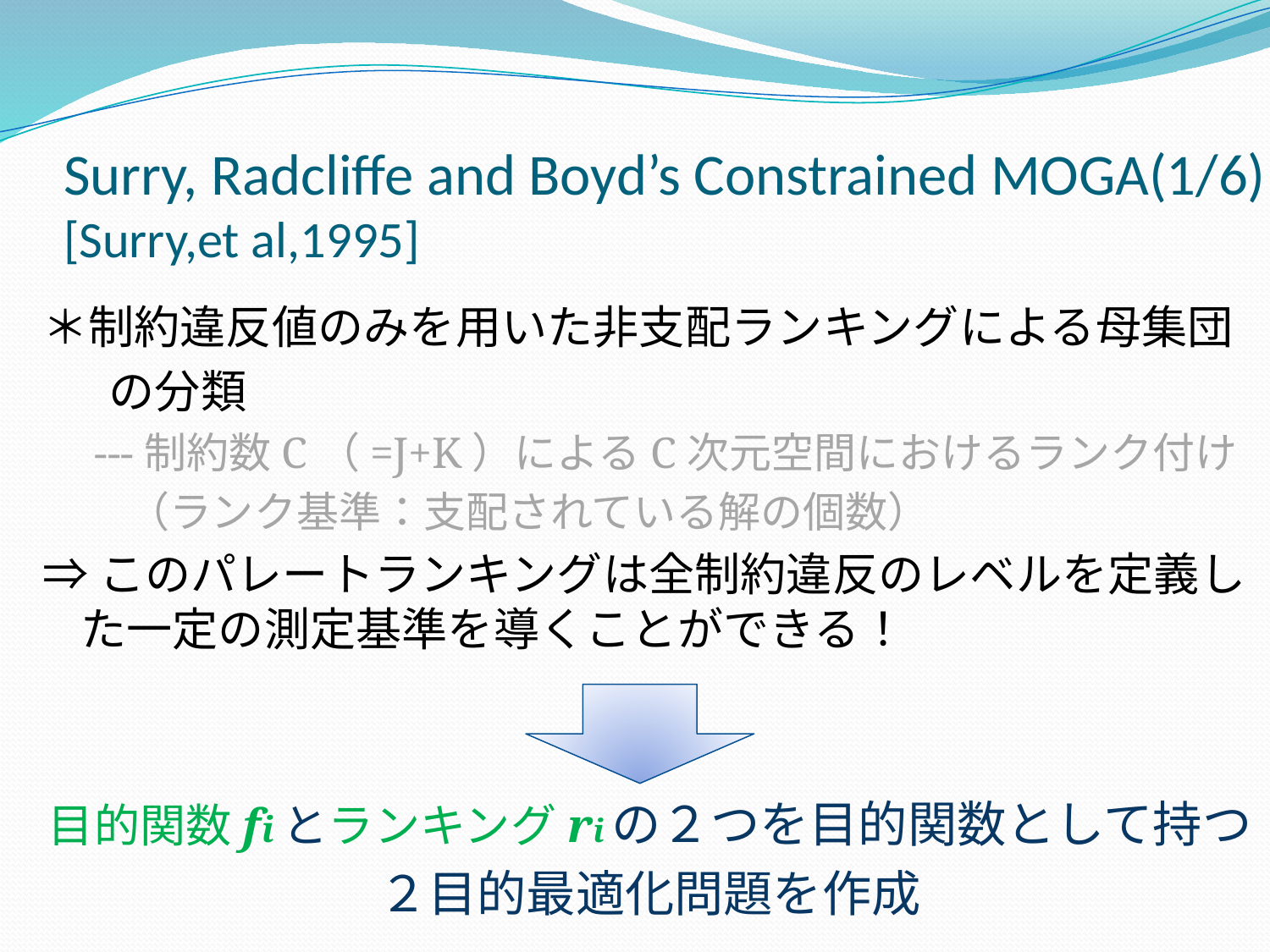

# Surry, Radcliffe and Boyd’s Constrained MOGA(1/6) [Surry,et al,1995]
＊制約違反値のみを用いた非支配ランキングによる母集団
　  の分類
　---制約数C（=J+K）によるC次元空間におけるランク付け
　　（ランク基準：支配されている解の個数）
⇒このパレートランキングは全制約違反のレベルを定義した一定の測定基準を導くことができる！

目的関数fiとランキングriの２つを目的関数として持つ
２目的最適化問題を作成